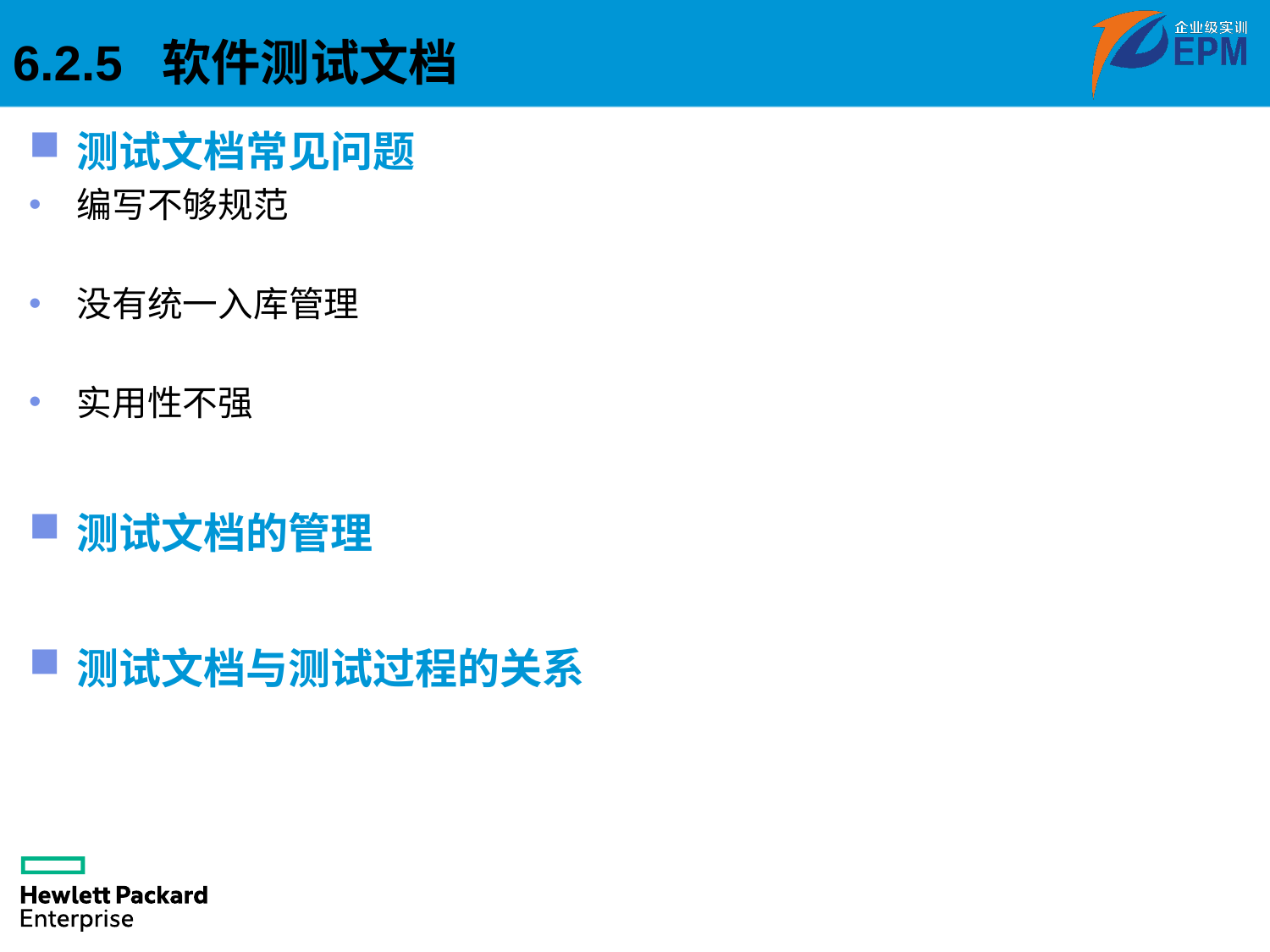

6.2.5  软件测试文档
测试文档常见问题
编写不够规范

没有统一入库管理

实用性不强

测试文档的管理

测试文档与测试过程的关系